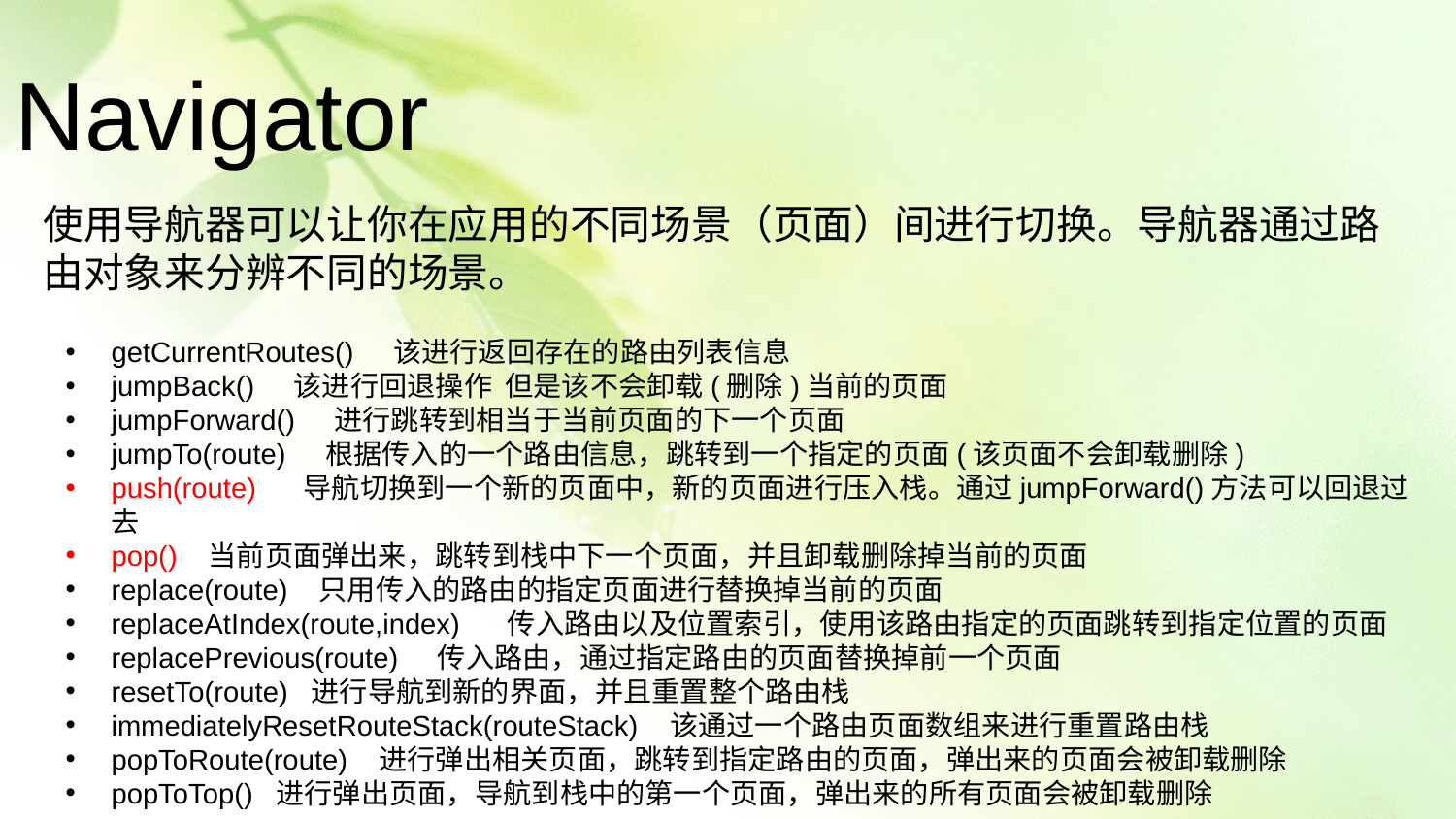

# Navigator
使用导航器可以让你在应用的不同场景（页面）间进行切换。导航器通过路由对象来分辨不同的场景。
getCurrentRoutes()    该进行返回存在的路由列表信息
jumpBack()    该进行回退操作  但是该不会卸载(删除)当前的页面
jumpForward()    进行跳转到相当于当前页面的下一个页面
jumpTo(route)    根据传入的一个路由信息，跳转到一个指定的页面(该页面不会卸载删除)
push(route)     导航切换到一个新的页面中，新的页面进行压入栈。通过jumpForward()方法可以回退过去
pop()   当前页面弹出来，跳转到栈中下一个页面，并且卸载删除掉当前的页面
replace(route)   只用传入的路由的指定页面进行替换掉当前的页面
replaceAtIndex(route,index)     传入路由以及位置索引，使用该路由指定的页面跳转到指定位置的页面
replacePrevious(route)    传入路由，通过指定路由的页面替换掉前一个页面
resetTo(route)  进行导航到新的界面，并且重置整个路由栈
immediatelyResetRouteStack(routeStack)   该通过一个路由页面数组来进行重置路由栈
popToRoute(route)   进行弹出相关页面，跳转到指定路由的页面，弹出来的页面会被卸载删除
popToTop()  进行弹出页面，导航到栈中的第一个页面，弹出来的所有页面会被卸载删除